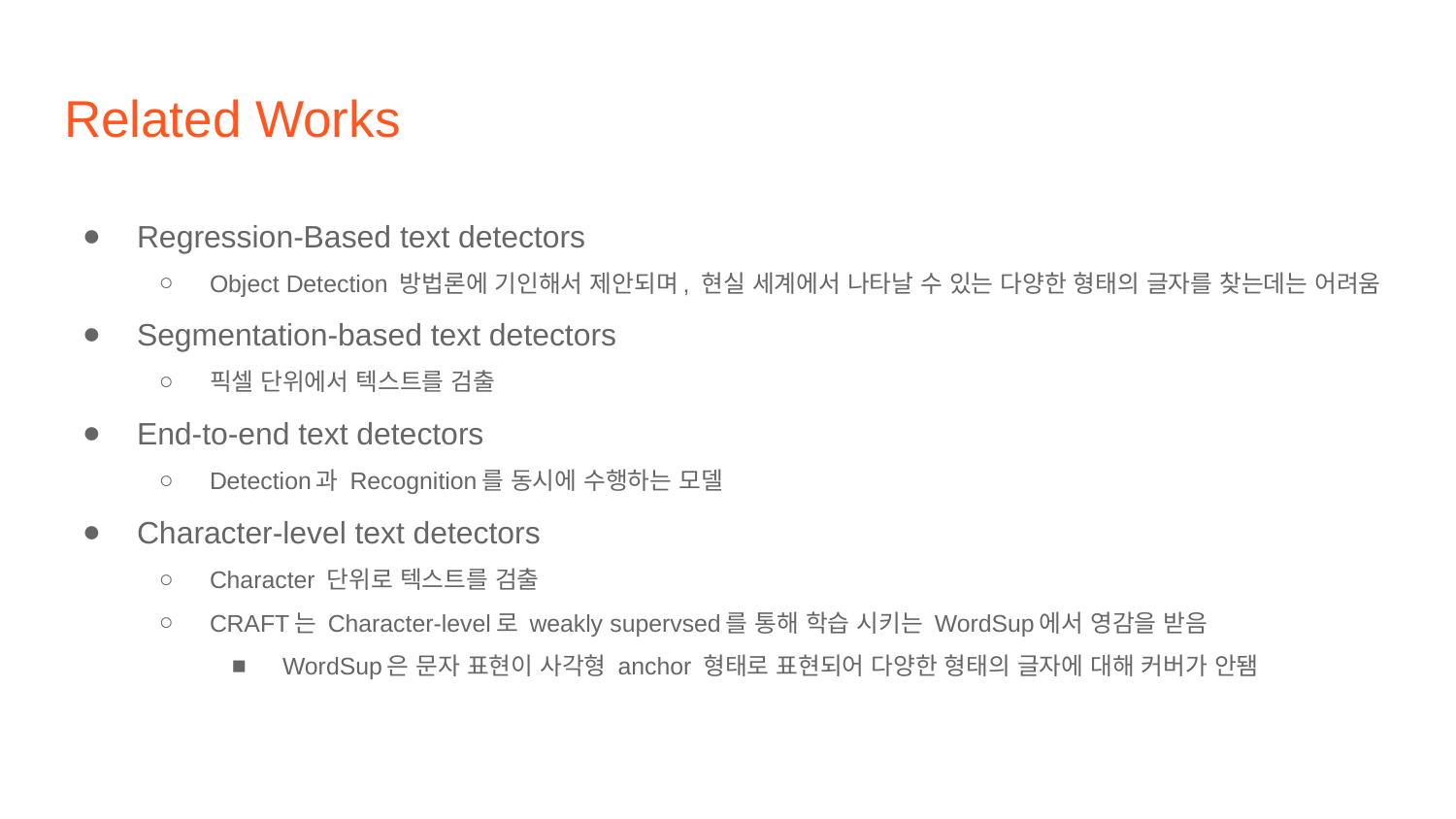

# Related Works
Regression-Based text detectors
Object Detection 방법론에 기인해서 제안되며, 현실 세계에서 나타날 수 있는 다양한 형태의 글자를 찾는데는 어려움
Segmentation-based text detectors
픽셀 단위에서 텍스트를 검출
End-to-end text detectors
Detection과 Recognition를 동시에 수행하는 모델
Character-level text detectors
Character 단위로 텍스트를 검출
CRAFT는 Character-level로 weakly supervsed를 통해 학습 시키는 WordSup에서 영감을 받음
WordSup은 문자 표현이 사각형 anchor 형태로 표현되어 다양한 형태의 글자에 대해 커버가 안됌